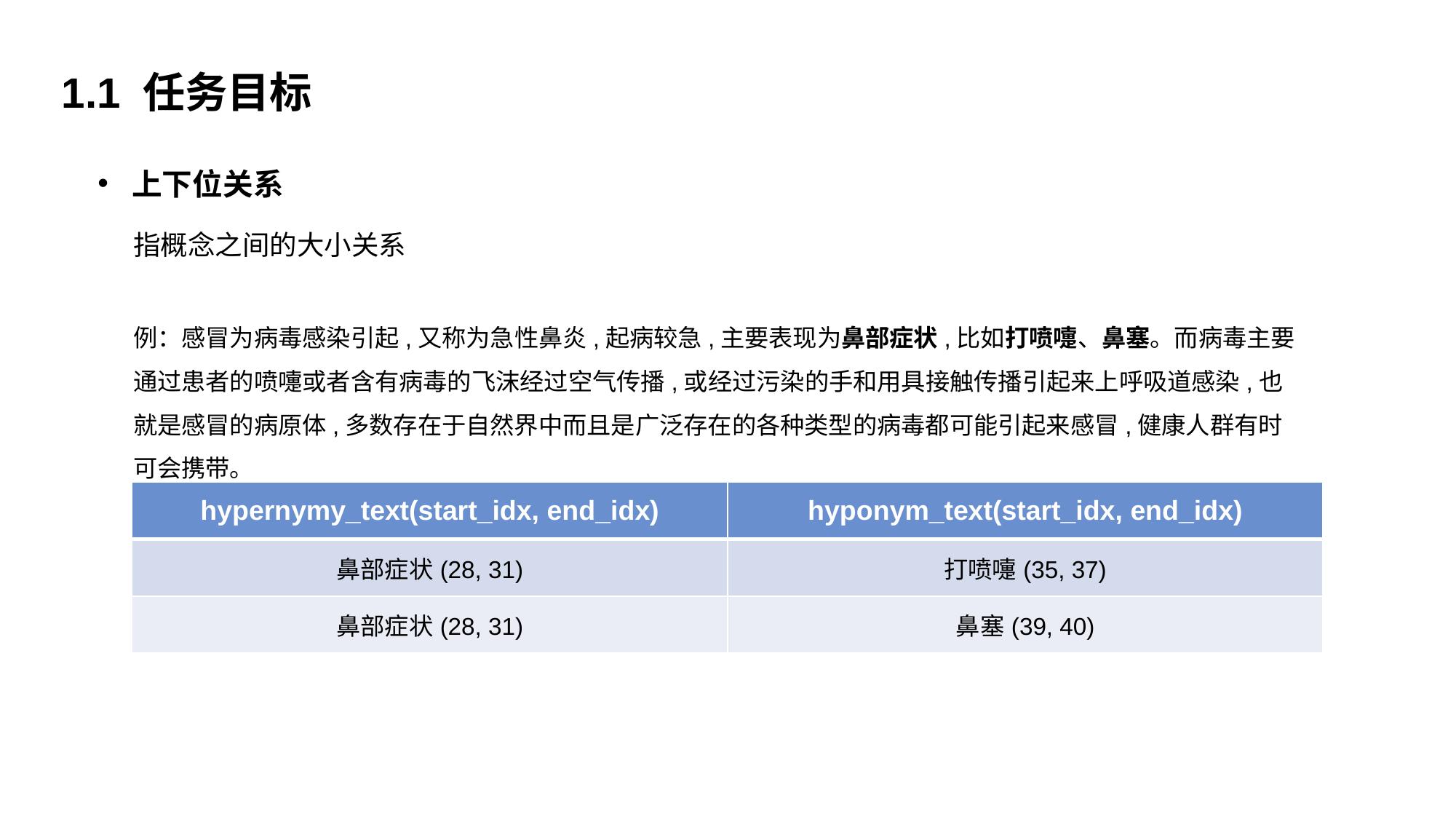

# 1.1 任务目标
上下位关系
指概念之间的大小关系
例：感冒为病毒感染引起,又称为急性鼻炎,起病较急,主要表现为鼻部症状,比如打喷嚏、鼻塞。而病毒主要通过患者的喷嚏或者含有病毒的飞沫经过空气传播,或经过污染的手和用具接触传播引起来上呼吸道感染,也就是感冒的病原体,多数存在于自然界中而且是广泛存在的各种类型的病毒都可能引起来感冒,健康人群有时可会携带。
| hypernymy\_text(start\_idx, end\_idx) | hyponym\_text(start\_idx, end\_idx) |
| --- | --- |
| 鼻部症状(28, 31) | 打喷嚏(35, 37) |
| 鼻部症状(28, 31) | 鼻塞(39, 40) |